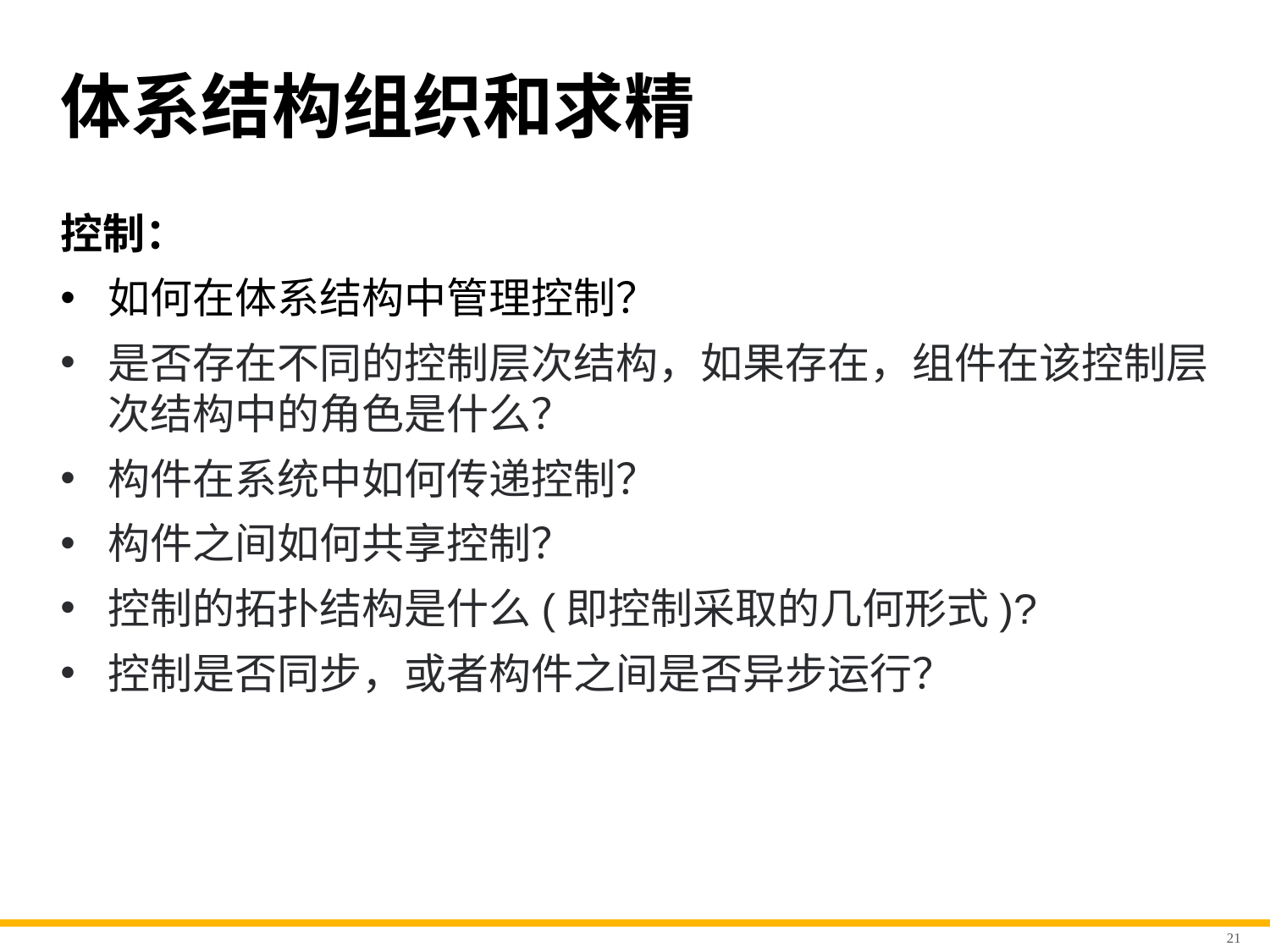

# 体系结构组织和求精
控制：
如何在体系结构中管理控制？
是否存在不同的控制层次结构，如果存在，组件在该控制层次结构中的角色是什么？
构件在系统中如何传递控制？
构件之间如何共享控制？
控制的拓扑结构是什么(即控制采取的几何形式)?
控制是否同步，或者构件之间是否异步运行？
21